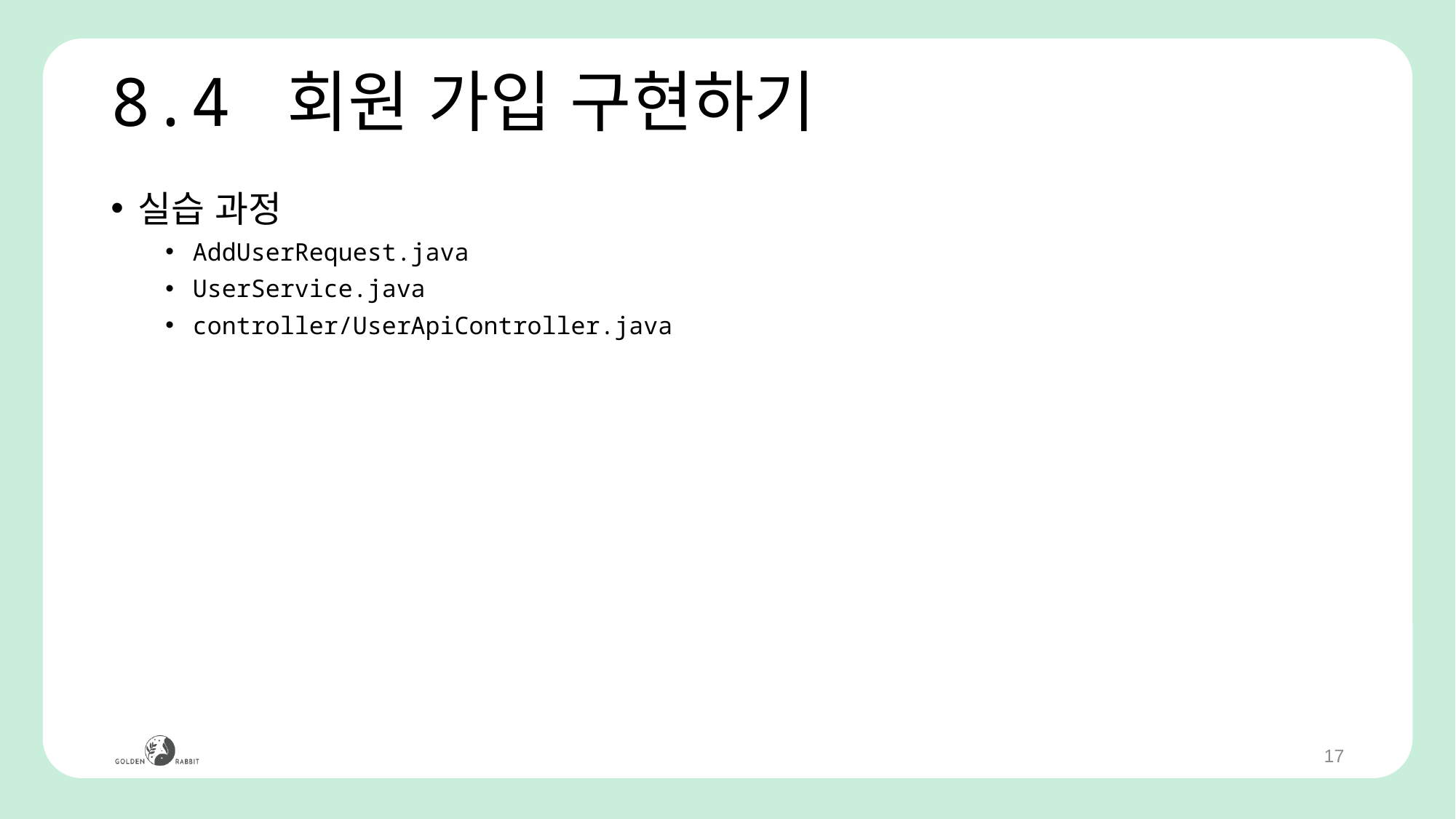

# 8.4 회원 가입 구현하기
실습 과정
AddUserRequest.java
UserService.java
controller/UserApiController.java

17